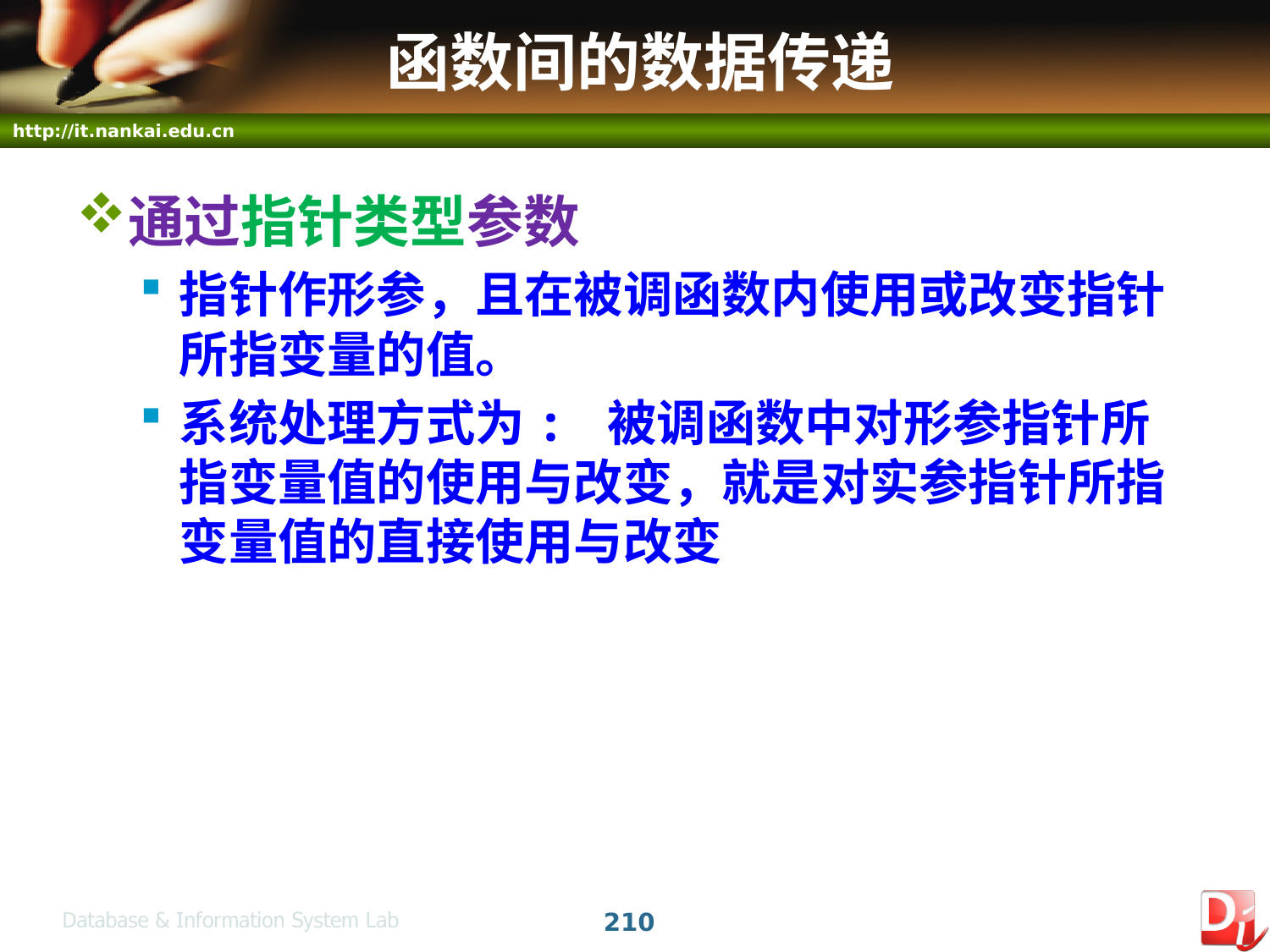

# 函数间的数据传递
通过指针类型参数
指针作形参，且在被调函数内使用或改变指针所指变量的值。
系统处理方式为: 被调函数中对形参指针所指变量值的使用与改变，就是对实参指针所指变量值的直接使用与改变

210
Database & Information System Lab